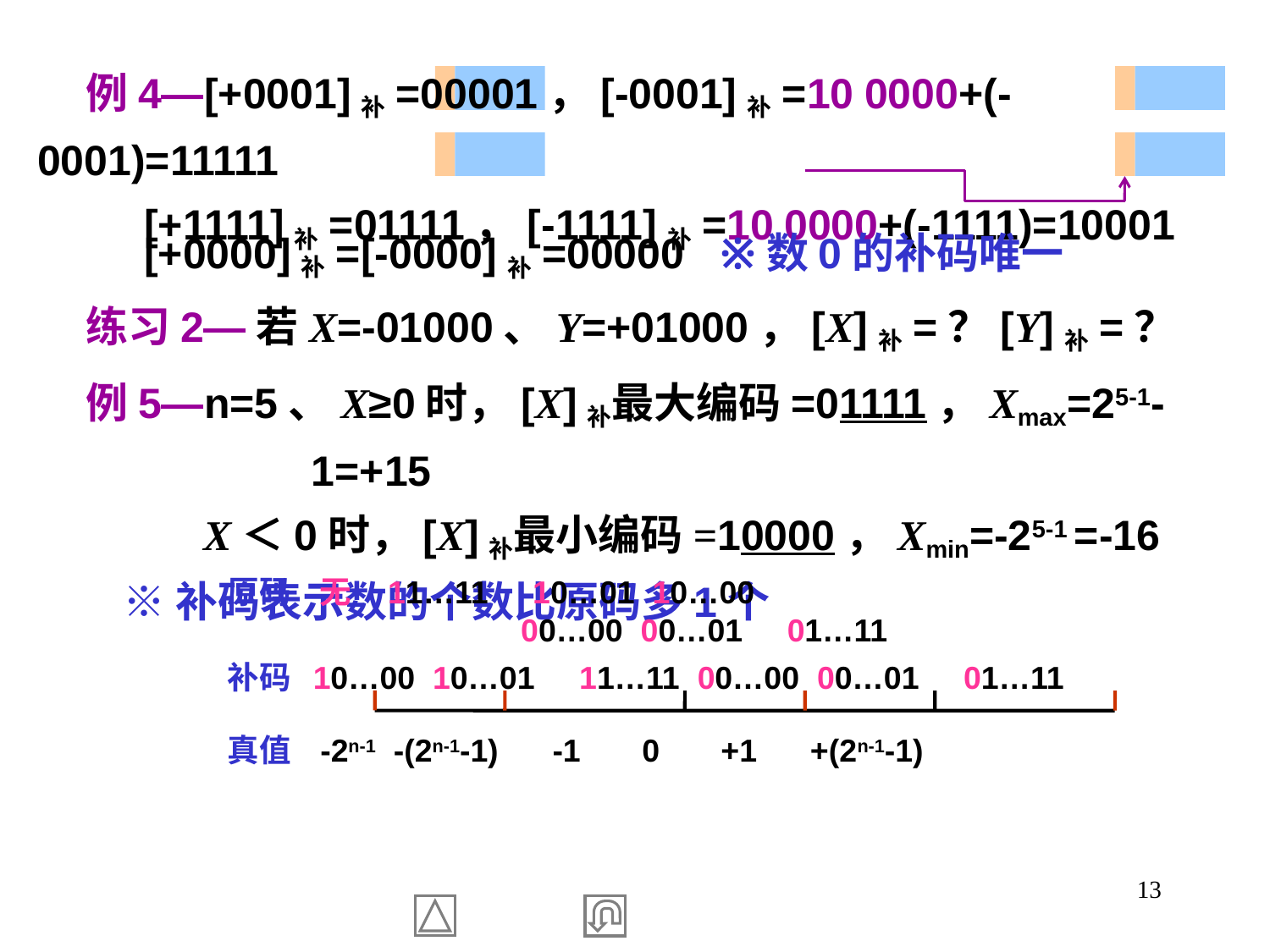

例4—[+0001]补=00001，[-0001]补=10 0000+(-0001)=11111
         [+1111]补=01111，[-1111]补=10 0000+(-1111)=10001

         [+0000]补=[-0000]补=00000   ※数0的补码唯一
    练习2—若X=-01000、Y=+01000，[X]补=？[Y]补=？
    例5—n=5、X≥0时，[X]补最大编码=01111，Xmax=25-1-1=+15
              X＜0时，[X]补最小编码=10000，Xmin=-25-1 =-16
         ※补码表示数的个数比原码多1个
原码    无    11…11     10…01  10…00
                                 00…00  00…01     01…11
补码  10…00  10…01     11…11  00…00  00…01     01…11
真值   -2n-1  -(2n-1-1)       -1       0       +1      +(2n-1-1)

13